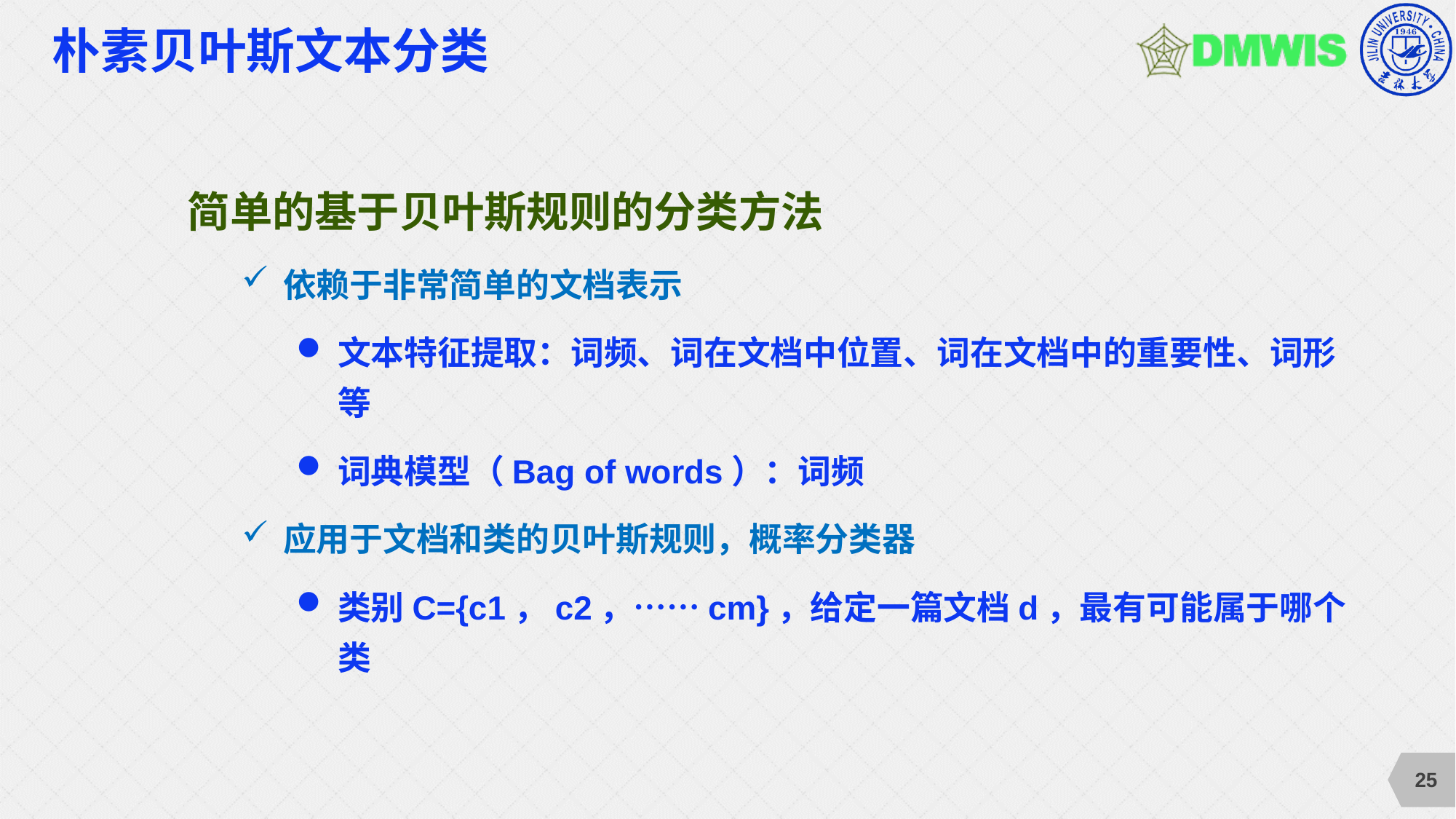

# 朴素贝叶斯文本分类

简单的基于贝叶斯规则的分类方法
依赖于非常简单的文档表示
文本特征提取：词频、词在文档中位置、词在文档中的重要性、词形等
词典模型（Bag of words）：词频
应用于文档和类的贝叶斯规则，概率分类器
类别C={c1，c2，……cm}，给定一篇文档d，最有可能属于哪个类
25